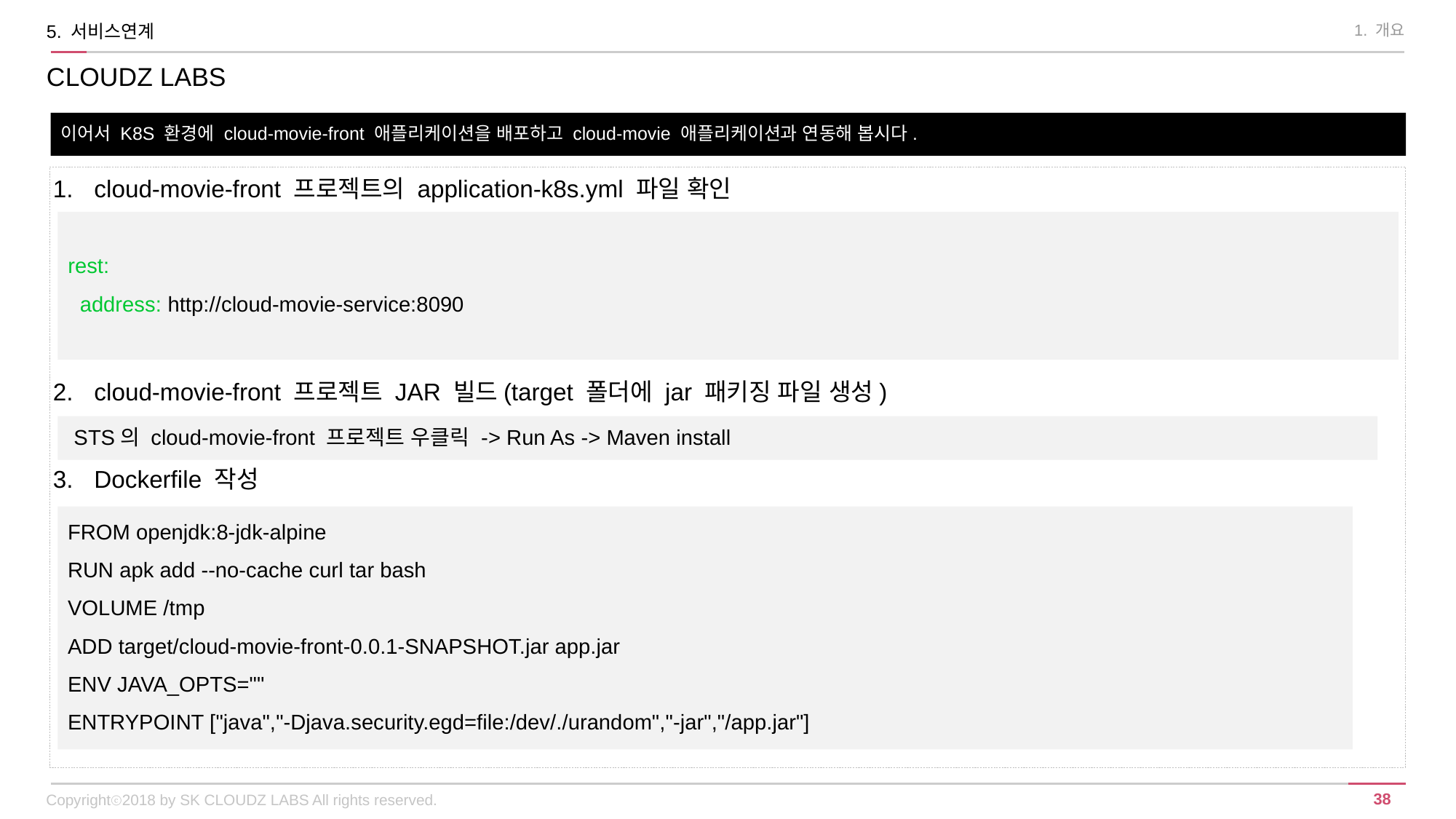

5. 서비스연계
1. 개요
CLOUDZ LABS
이어서 K8S 환경에 cloud-movie-front 애플리케이션을 배포하고 cloud-movie 애플리케이션과 연동해 봅시다.
cloud-movie-front 프로젝트의 application-k8s.yml 파일 확인

cloud-movie-front 프로젝트 JAR 빌드(target 폴더에 jar 패키징 파일 생성)

Dockerfile 작성

rest:
  address: http://cloud-movie-service:8090
 STS의 cloud-movie-front 프로젝트 우클릭 -> Run As -> Maven install
FROM openjdk:8-jdk-alpine
RUN apk add --no-cache curl tar bash
VOLUME /tmp
ADD target/cloud-movie-front-0.0.1-SNAPSHOT.jar app.jar
ENV JAVA_OPTS=""
ENTRYPOINT ["java","-Djava.security.egd=file:/dev/./urandom","-jar","/app.jar"]

Copyrightⓒ2018 by SK CLOUDZ LABS All rights reserved.